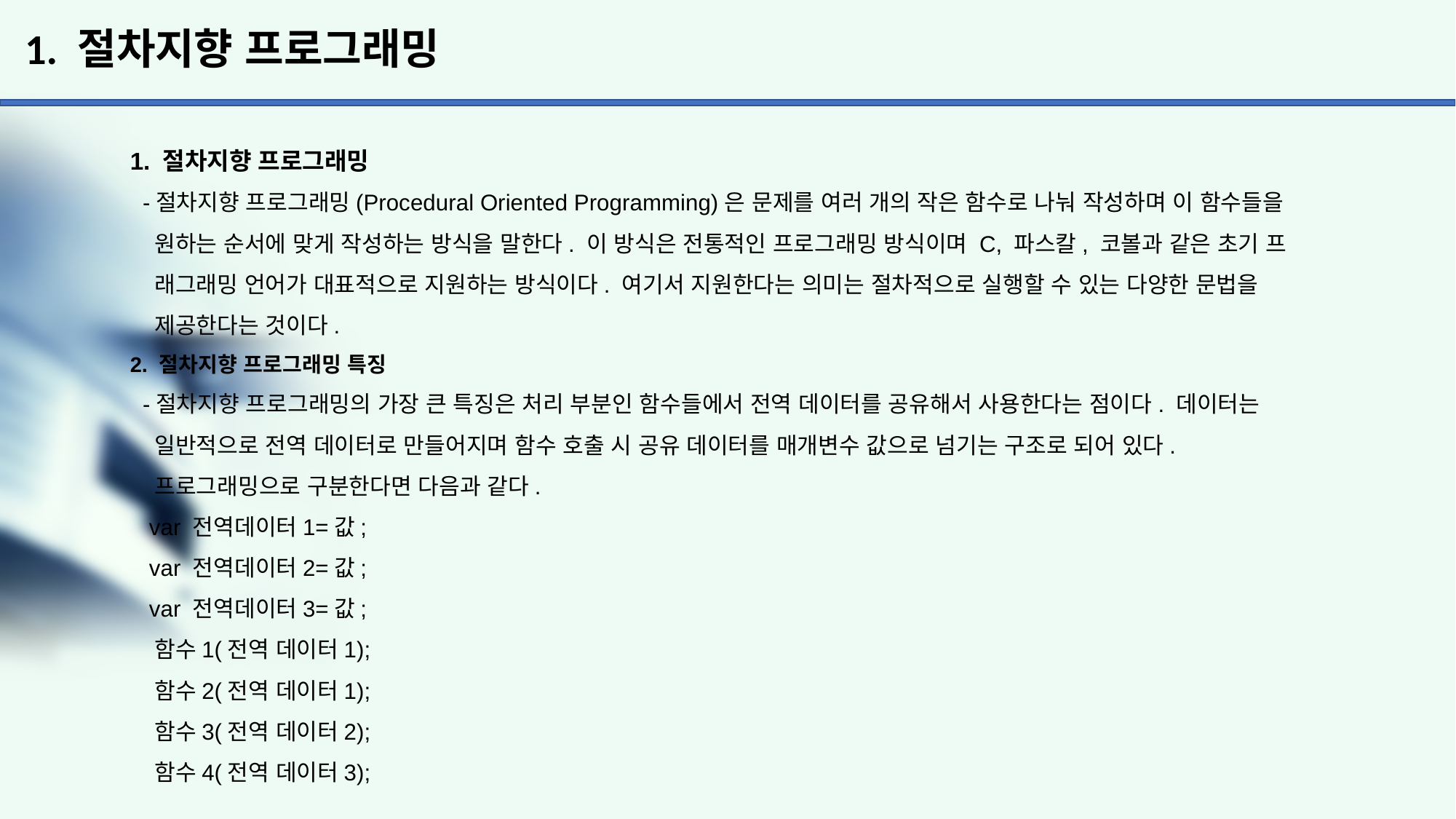

# 1. 절차지향 프로그래밍
1. 절차지향 프로그래밍
  -절차지향 프로그래밍(Procedural Oriented Programming)은 문제를 여러 개의 작은 함수로 나눠 작성하며 이 함수들을
   원하는 순서에 맞게 작성하는 방식을 말한다. 이 방식은 전통적인 프로그래밍 방식이며 C, 파스칼, 코볼과 같은 초기 프
   래그래밍 언어가 대표적으로 지원하는 방식이다. 여기서 지원한다는 의미는 절차적으로 실행할 수 있는 다양한 문법을
   제공한다는 것이다.
2. 절차지향 프로그래밍 특징
  -절차지향 프로그래밍의 가장 큰 특징은 처리 부분인 함수들에서 전역 데이터를 공유해서 사용한다는 점이다. 데이터는
   일반적으로 전역 데이터로 만들어지며 함수 호출 시 공유 데이터를 매개변수 값으로 넘기는 구조로 되어 있다.
   프로그래밍으로 구분한다면 다음과 같다.
   var 전역데이터1=값;
   var 전역데이터2=값;
   var 전역데이터3=값;
   함수1(전역 데이터1);
   함수2(전역 데이터1);
   함수3(전역 데이터2);
   함수4(전역 데이터3);